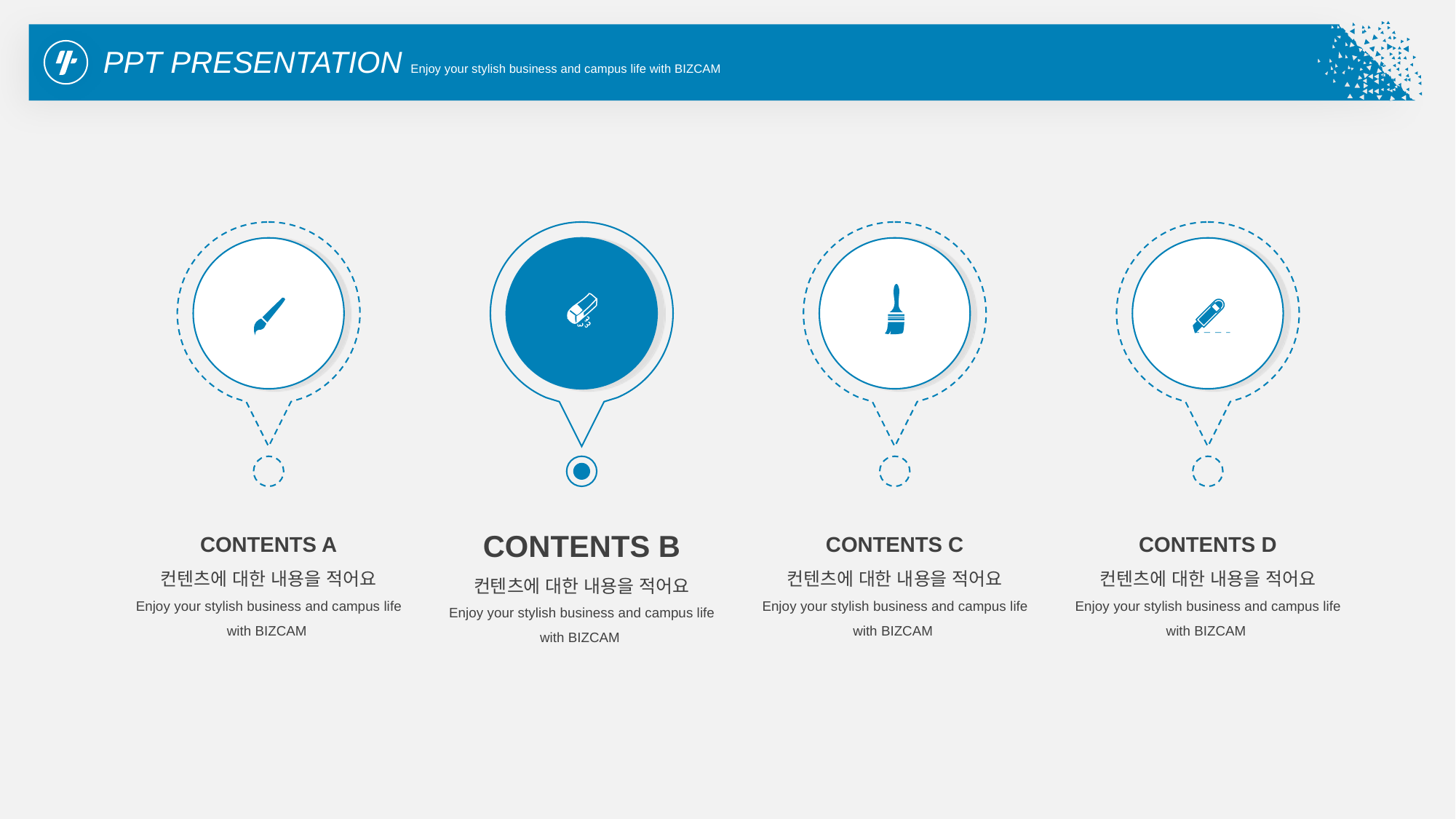

PPT PRESENTATION Enjoy your stylish business and campus life with BIZCAM

CONTENTS B
컨텐츠에 대한 내용을 적어요
Enjoy your stylish business and campus life with BIZCAM
CONTENTS A
컨텐츠에 대한 내용을 적어요
Enjoy your stylish business and campus life with BIZCAM
CONTENTS C
컨텐츠에 대한 내용을 적어요
Enjoy your stylish business and campus life with BIZCAM
CONTENTS D
컨텐츠에 대한 내용을 적어요
Enjoy your stylish business and campus life with BIZCAM